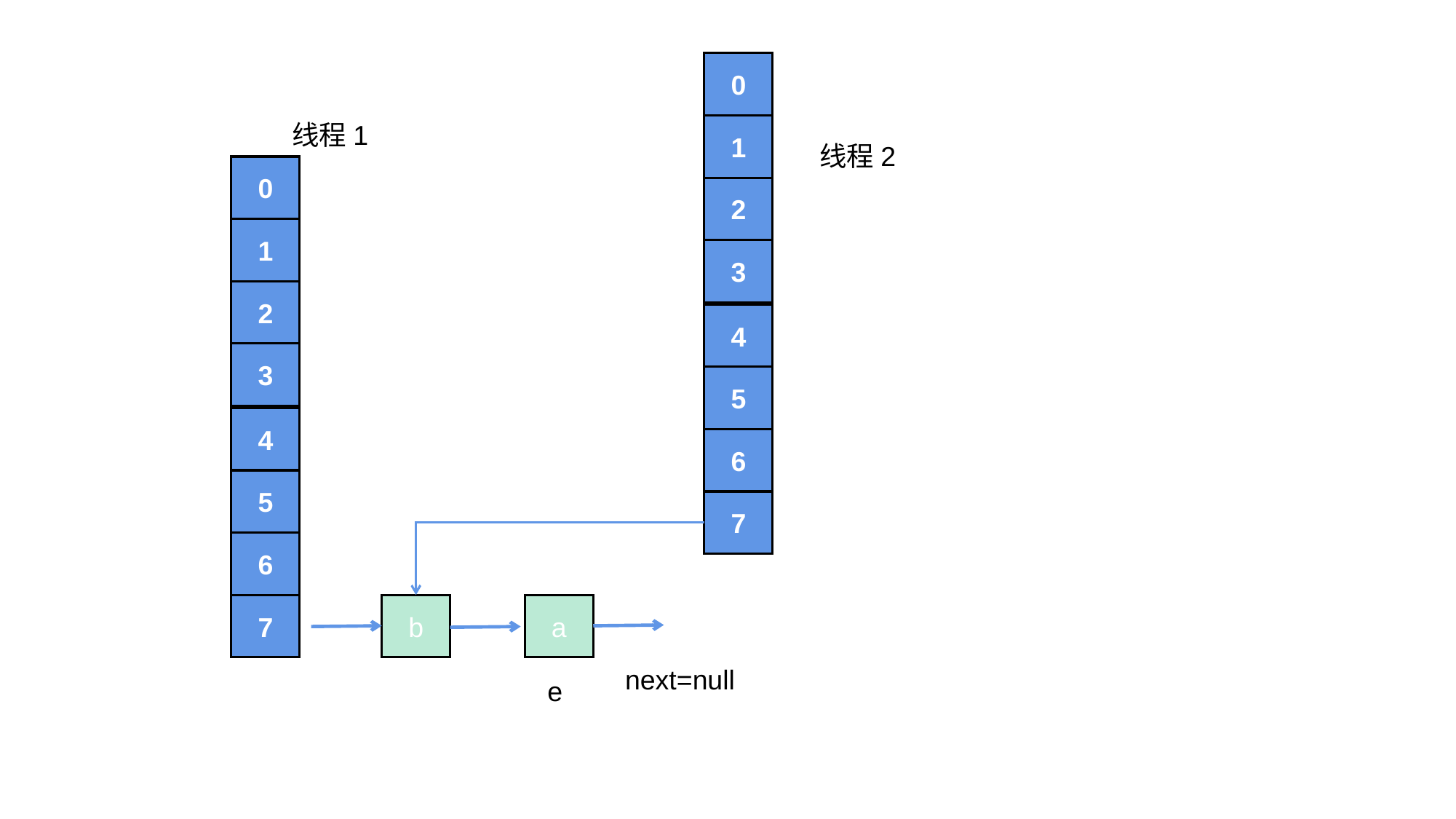

0
线程1
1
线程2
0
2
1
3
2
4
3
5
4
6
5
7
6
7
b
a
next=null
e